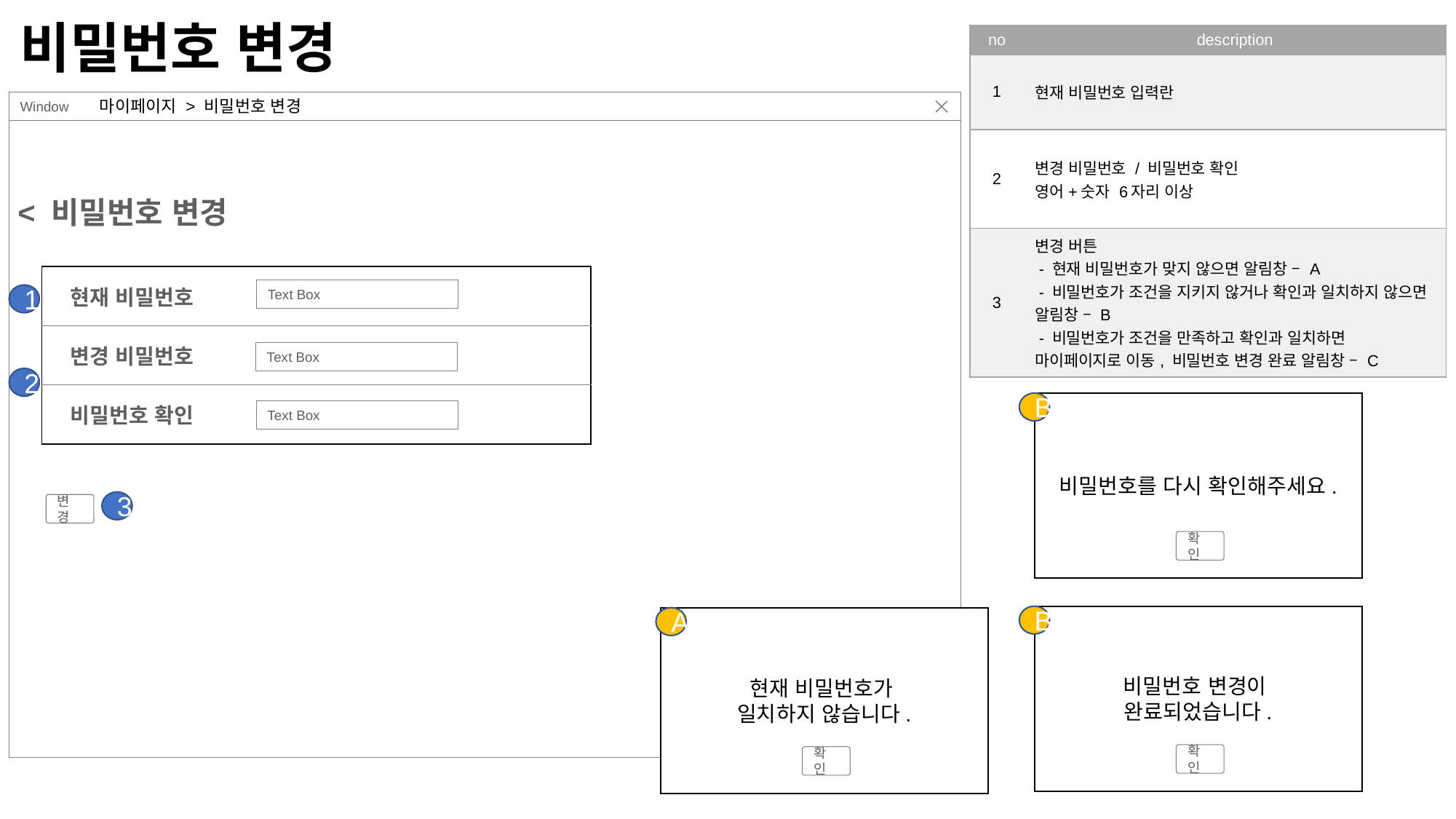

# 비밀번호 변경
| no | description |
| --- | --- |
| 1 | 현재 비밀번호 입력란 |
| 2 | 변경 비밀번호 / 비밀번호 확인 영어+숫자 6자리 이상 |
| 3 | 변경 버튼 - 현재 비밀번호가 맞지 않으면 알림창 – A - 비밀번호가 조건을 지키지 않거나 확인과 일치하지 않으면 알림창 – B - 비밀번호가 조건을 만족하고 확인과 일치하면 마이페이지로 이동, 비밀번호 변경 완료 알림창 – C |
마이페이지 > 비밀번호 변경
Window

< 비밀번호 변경
| 현재 비밀번호 |  |
| --- | --- |
| 변경 비밀번호 |  |
| 비밀번호 확인 |  |
Text Box
1
Text Box
2
B
비밀번호를 다시 확인해주세요.
Text Box
3
변경
확인
B
비밀번호 변경이
완료되었습니다.
A
현재 비밀번호가
일치하지 않습니다.
확인
확인